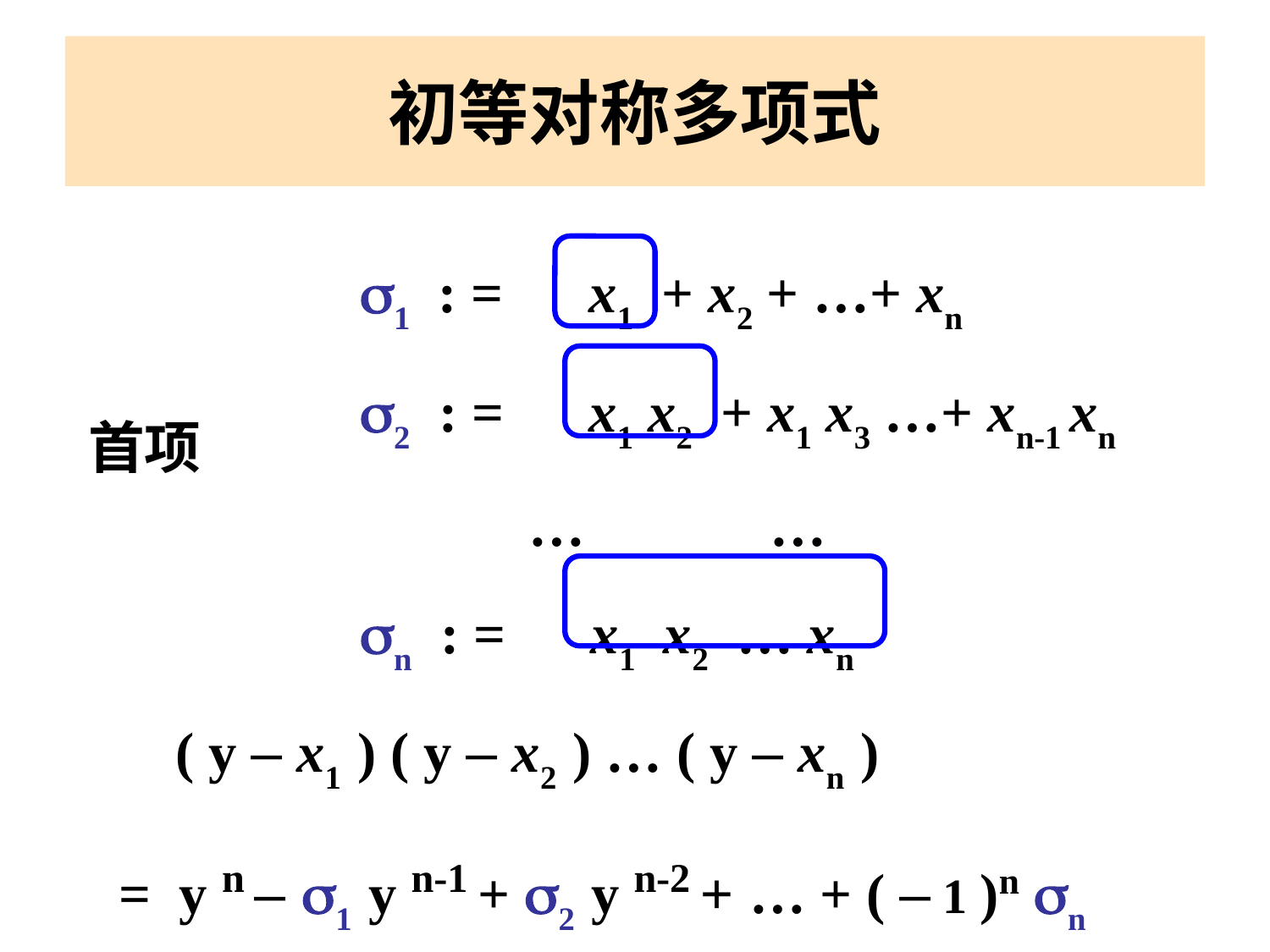

# 初等对称多项式
                    σ1  : =      x1  + x2 + …+ xn
                    σ2  : =      x1 x2  + x1 x3 …+ xn-1 xn
                                …             …
                    σn  : =      x1  x2  … xn
       ( y – x1  ) ( y – x2  ) … ( y – xn  )
   =  y n – σ1  y n-1 + σ2  y n-2 + … + ( – 1 )n σn

首项